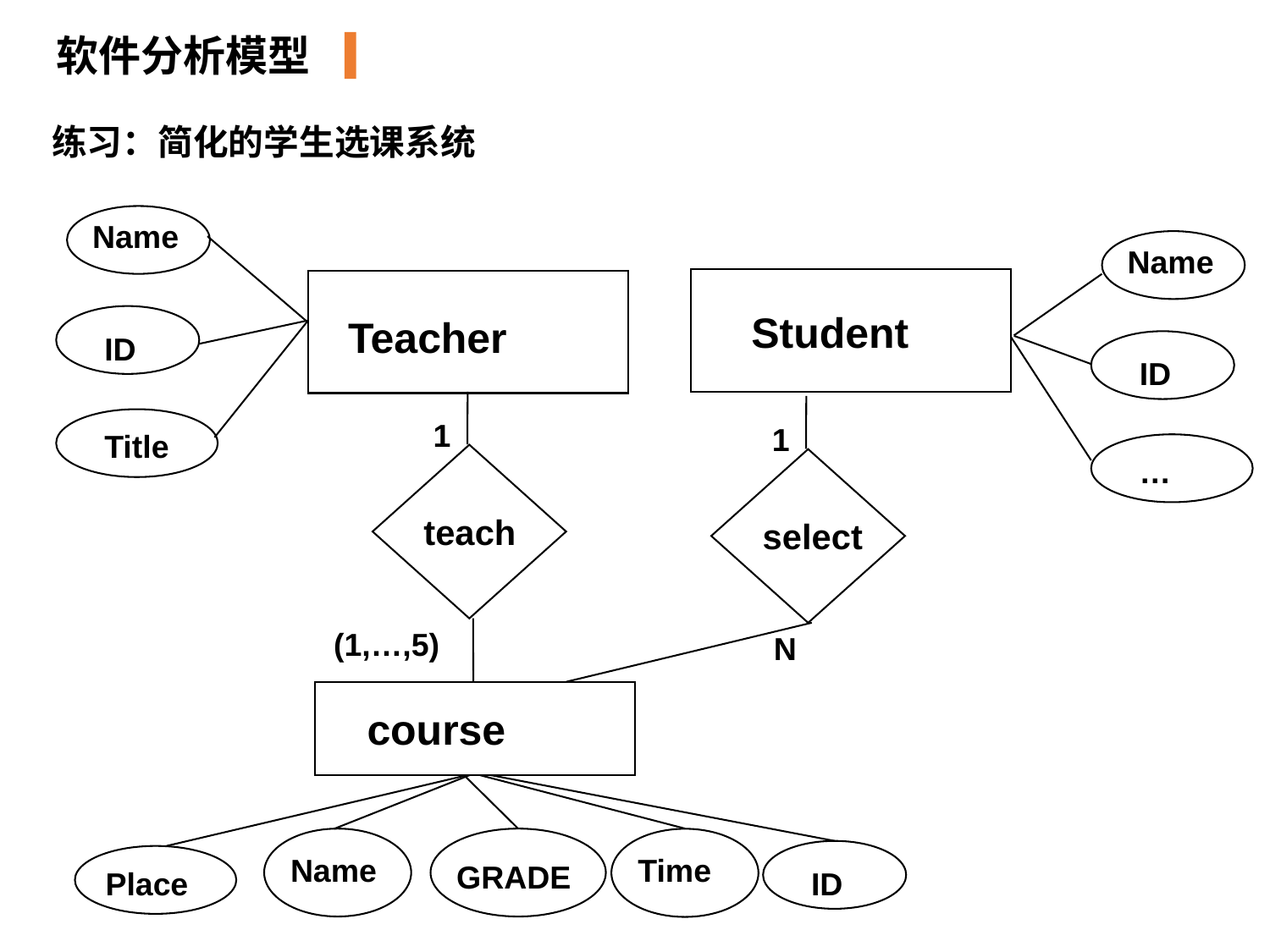

软件分析模型

 练习：简化的学生选课系统

Name

Name

Student
Teacher

ID

ID

1
1
Title

…

teach
select
(1,…,5)

N

course

Name
Time

GRADE
Place
ID